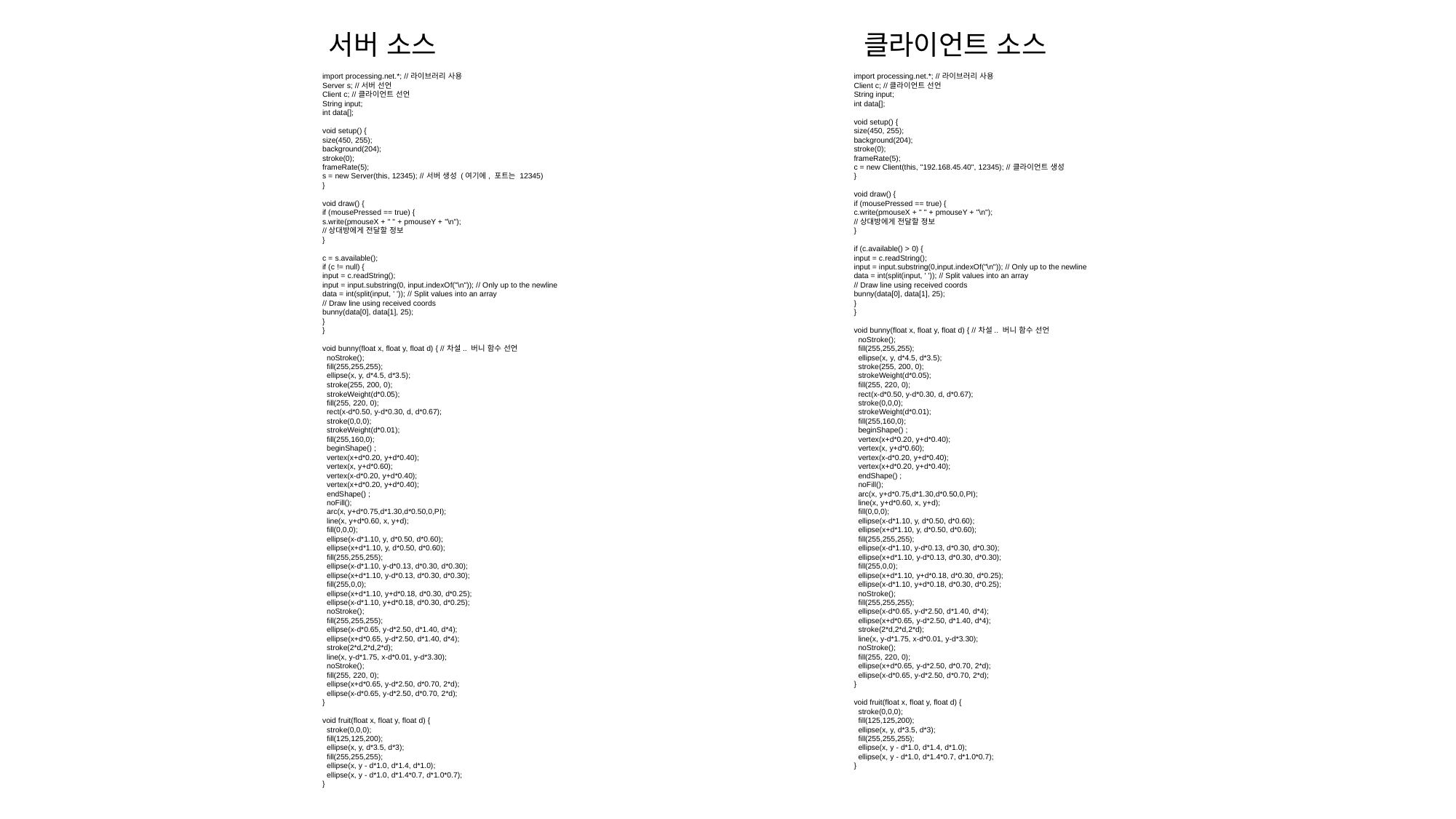

서버 소스
클라이언트 소스
import processing.net.*; //라이브러리 사용
Server s; //서버 선언
Client c; //클라이언트 선언
String input;
int data[];

void setup() {
size(450, 255);
background(204);
stroke(0);
frameRate(5);
s = new Server(this, 12345); //서버 생성 (여기에, 포트는 12345)
}

void draw() {
if (mousePressed == true) {
s.write(pmouseX + " " + pmouseY + "\n");
//상대방에게 전달할 정보
}

c = s.available();
if (c != null) {
input = c.readString();
input = input.substring(0, input.indexOf("\n")); // Only up to the newline
data = int(split(input, ' ')); // Split values into an array
// Draw line using received coords
bunny(data[0], data[1], 25);
}
}

void bunny(float x, float y, float d) { //차설.. 버니 함수 선언
  noStroke();
  fill(255,255,255);
  ellipse(x, y, d*4.5, d*3.5);
  stroke(255, 200, 0);
  strokeWeight(d*0.05);
  fill(255, 220, 0);
  rect(x-d*0.50, y-d*0.30, d, d*0.67);
  stroke(0,0,0);
  strokeWeight(d*0.01);
  fill(255,160,0);
  beginShape() ;
  vertex(x+d*0.20, y+d*0.40);
  vertex(x, y+d*0.60);
  vertex(x-d*0.20, y+d*0.40);
  vertex(x+d*0.20, y+d*0.40);
  endShape() ;
  noFill();
  arc(x, y+d*0.75,d*1.30,d*0.50,0,PI);
  line(x, y+d*0.60, x, y+d);
  fill(0,0,0);
  ellipse(x-d*1.10, y, d*0.50, d*0.60);
  ellipse(x+d*1.10, y, d*0.50, d*0.60);
  fill(255,255,255);
  ellipse(x-d*1.10, y-d*0.13, d*0.30, d*0.30);
  ellipse(x+d*1.10, y-d*0.13, d*0.30, d*0.30);
  fill(255,0,0);
  ellipse(x+d*1.10, y+d*0.18, d*0.30, d*0.25);
  ellipse(x-d*1.10, y+d*0.18, d*0.30, d*0.25);
  noStroke();
  fill(255,255,255);
  ellipse(x-d*0.65, y-d*2.50, d*1.40, d*4);
  ellipse(x+d*0.65, y-d*2.50, d*1.40, d*4);
  stroke(2*d,2*d,2*d);
  line(x, y-d*1.75, x-d*0.01, y-d*3.30);
  noStroke();
  fill(255, 220, 0);
  ellipse(x+d*0.65, y-d*2.50, d*0.70, 2*d);
  ellipse(x-d*0.65, y-d*2.50, d*0.70, 2*d);
}

void fruit(float x, float y, float d) {
  stroke(0,0,0);
  fill(125,125,200);
  ellipse(x, y, d*3.5, d*3);
  fill(255,255,255);
  ellipse(x, y - d*1.0, d*1.4, d*1.0);
  ellipse(x, y - d*1.0, d*1.4*0.7, d*1.0*0.7);
}
import processing.net.*; //라이브러리 사용
Client c; //클라이언트 선언
String input;
int data[];

void setup() {
size(450, 255);
background(204);
stroke(0);
frameRate(5);
c = new Client(this, "192.168.45.40", 12345); //클라이언트 생성
}

void draw() {
if (mousePressed == true) {
c.write(pmouseX + " " + pmouseY + "\n");
//상대방에게 전달할 정보
}

if (c.available() > 0) {
input = c.readString();
input = input.substring(0,input.indexOf("\n")); // Only up to the newline
data = int(split(input, ' ')); // Split values into an array
// Draw line using received coords
bunny(data[0], data[1], 25);
}
}

void bunny(float x, float y, float d) { //차설.. 버니 함수 선언
  noStroke();
  fill(255,255,255);
  ellipse(x, y, d*4.5, d*3.5);
  stroke(255, 200, 0);
  strokeWeight(d*0.05);
  fill(255, 220, 0);
  rect(x-d*0.50, y-d*0.30, d, d*0.67);
  stroke(0,0,0);
  strokeWeight(d*0.01);
  fill(255,160,0);
  beginShape() ;
  vertex(x+d*0.20, y+d*0.40);
  vertex(x, y+d*0.60);
  vertex(x-d*0.20, y+d*0.40);
  vertex(x+d*0.20, y+d*0.40);
  endShape() ;
  noFill();
  arc(x, y+d*0.75,d*1.30,d*0.50,0,PI);
  line(x, y+d*0.60, x, y+d);
  fill(0,0,0);
  ellipse(x-d*1.10, y, d*0.50, d*0.60);
  ellipse(x+d*1.10, y, d*0.50, d*0.60);
  fill(255,255,255);
  ellipse(x-d*1.10, y-d*0.13, d*0.30, d*0.30);
  ellipse(x+d*1.10, y-d*0.13, d*0.30, d*0.30);
  fill(255,0,0);
  ellipse(x+d*1.10, y+d*0.18, d*0.30, d*0.25);
  ellipse(x-d*1.10, y+d*0.18, d*0.30, d*0.25);
  noStroke();
  fill(255,255,255);
  ellipse(x-d*0.65, y-d*2.50, d*1.40, d*4);
  ellipse(x+d*0.65, y-d*2.50, d*1.40, d*4);
  stroke(2*d,2*d,2*d);
  line(x, y-d*1.75, x-d*0.01, y-d*3.30);
  noStroke();
  fill(255, 220, 0);
  ellipse(x+d*0.65, y-d*2.50, d*0.70, 2*d);
  ellipse(x-d*0.65, y-d*2.50, d*0.70, 2*d);
}

void fruit(float x, float y, float d) {
  stroke(0,0,0);
  fill(125,125,200);
  ellipse(x, y, d*3.5, d*3);
  fill(255,255,255);
  ellipse(x, y - d*1.0, d*1.4, d*1.0);
  ellipse(x, y - d*1.0, d*1.4*0.7, d*1.0*0.7);
}